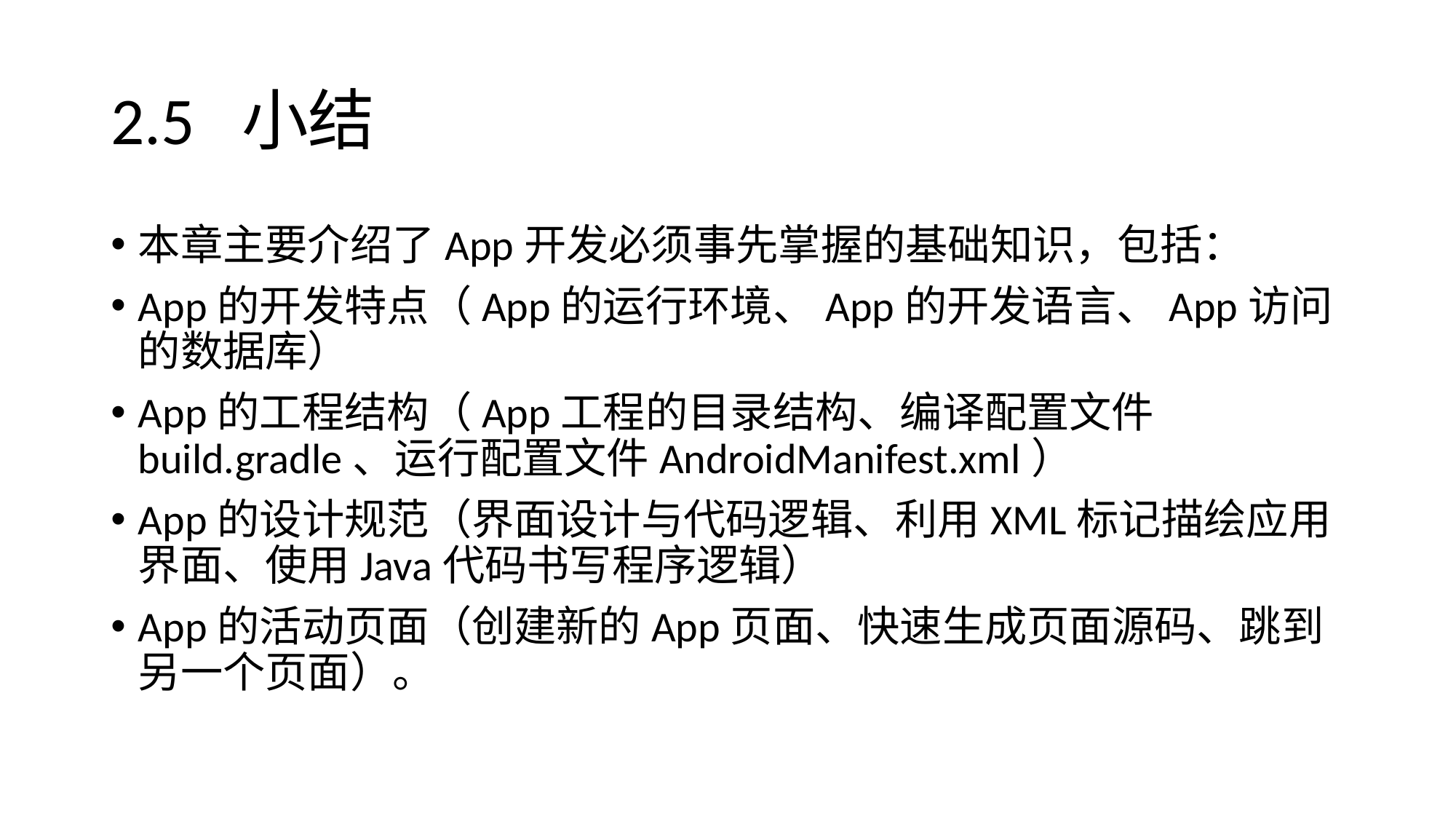

# 2.5  小结
本章主要介绍了App开发必须事先掌握的基础知识，包括：
App的开发特点（App的运行环境、App的开发语言、App访问的数据库）
App的工程结构（App工程的目录结构、编译配置文件build.gradle、运行配置文件AndroidManifest.xml）
App的设计规范（界面设计与代码逻辑、利用XML标记描绘应用界面、使用Java代码书写程序逻辑）
App的活动页面（创建新的App页面、快速生成页面源码、跳到另一个页面）。